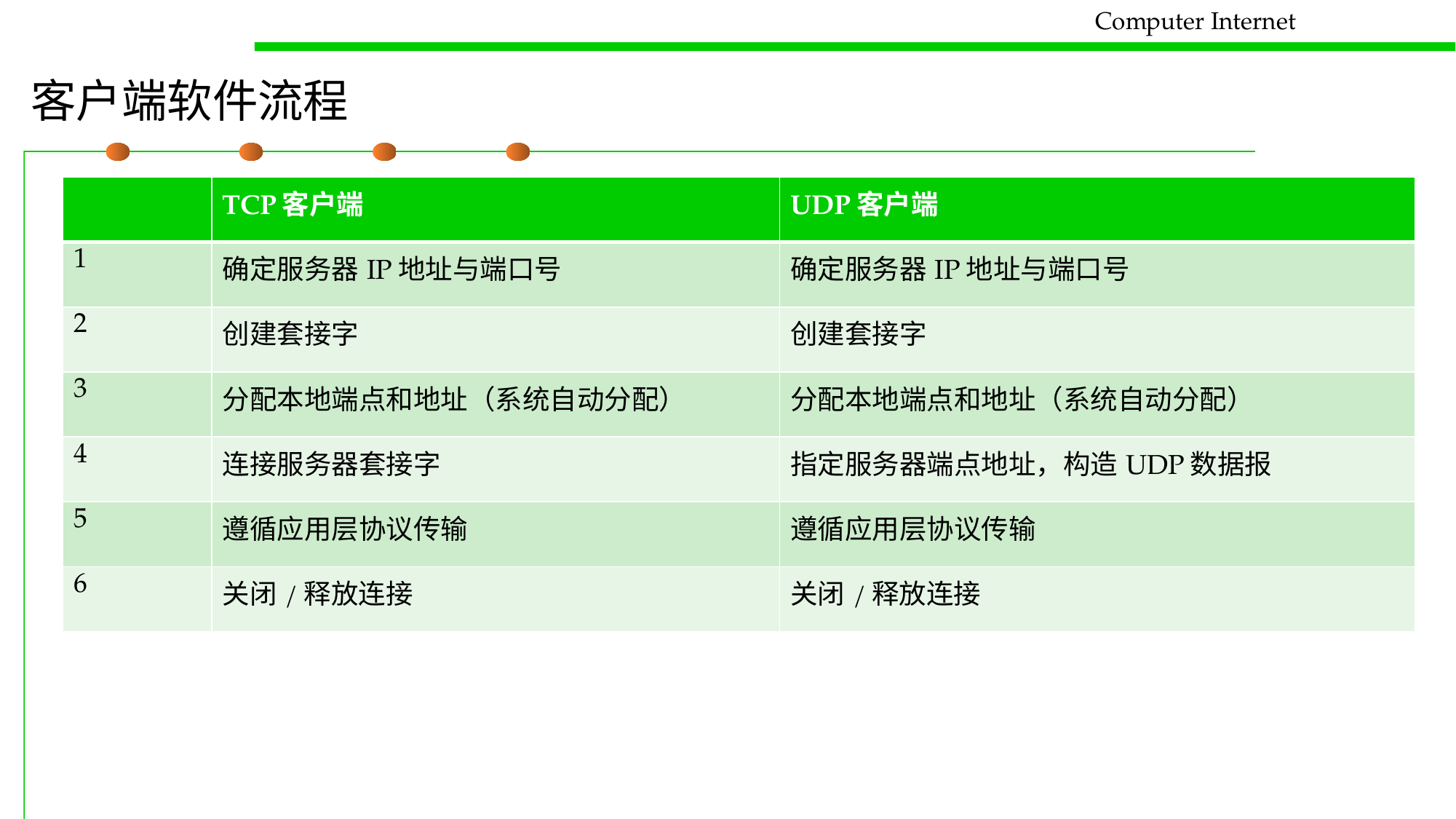

# 客户端软件流程
|  | TCP客户端 | UDP客户端 |
| --- | --- | --- |
| 1 | 确定服务器IP地址与端口号 | 确定服务器IP地址与端口号 |
| 2 | 创建套接字 | 创建套接字 |
| 3 | 分配本地端点和地址（系统自动分配） | 分配本地端点和地址（系统自动分配） |
| 4 | 连接服务器套接字 | 指定服务器端点地址，构造UDP数据报 |
| 5 | 遵循应用层协议传输 | 遵循应用层协议传输 |
| 6 | 关闭/释放连接 | 关闭/释放连接 |